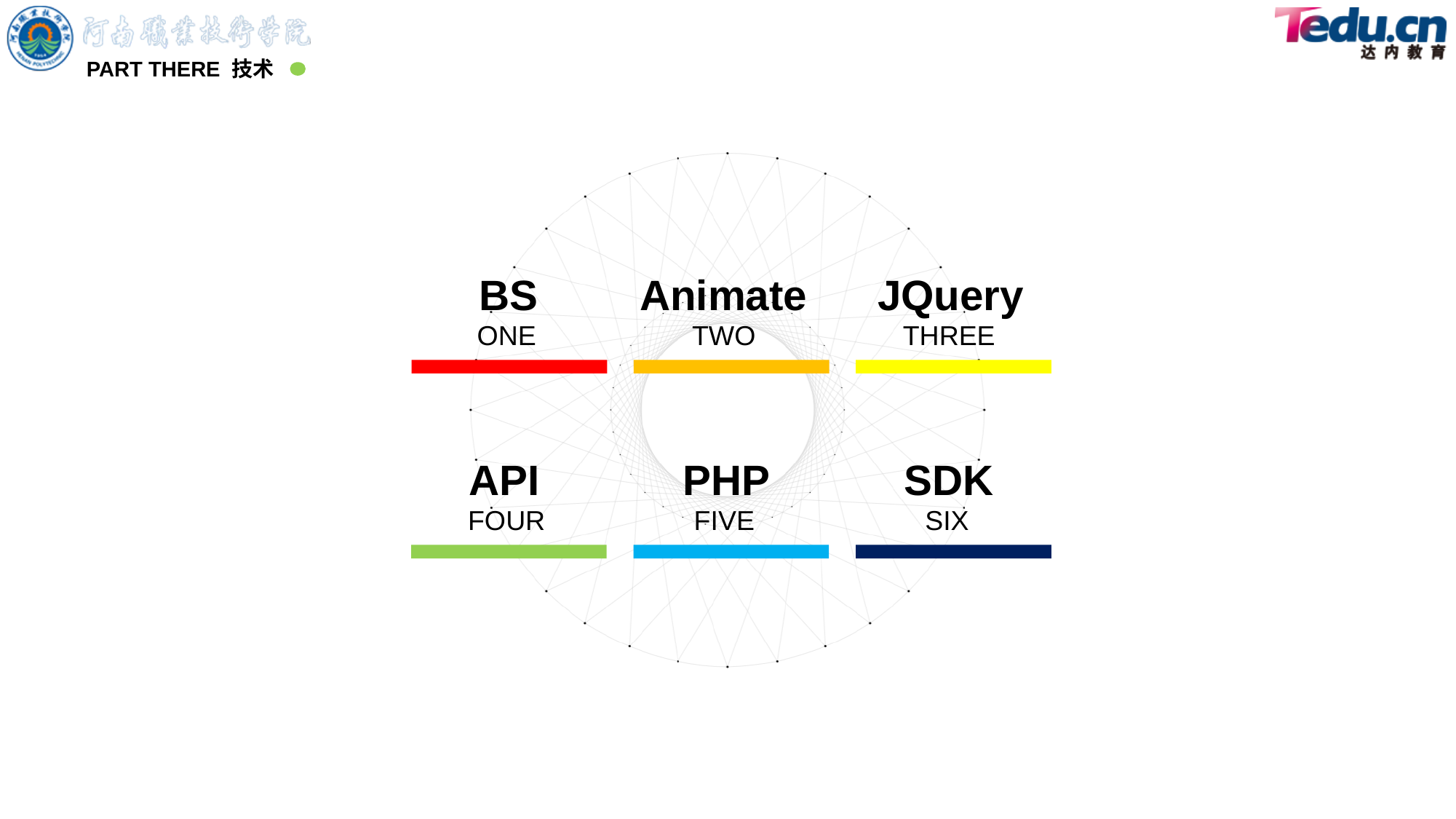

PART THERE 技术

BS
Animate
JQuery
ONE
TWO
THREE

API
PHP
SDK
FOUR
FIVE
SIX